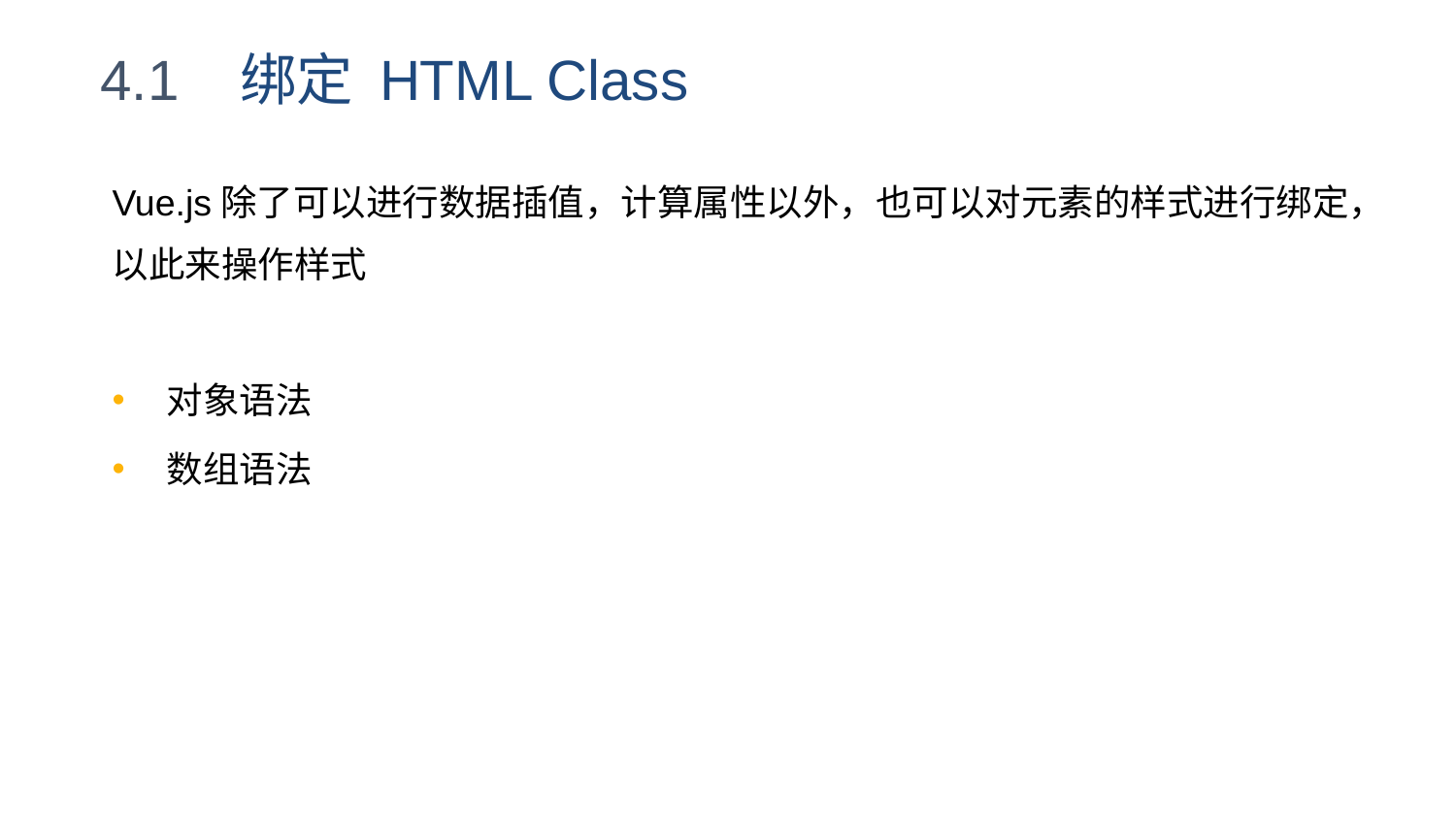

4.1   绑定 HTML Class
Vue.js除了可以进行数据插值，计算属性以外，也可以对元素的样式进行绑定，以此来操作样式

对象语法
数组语法